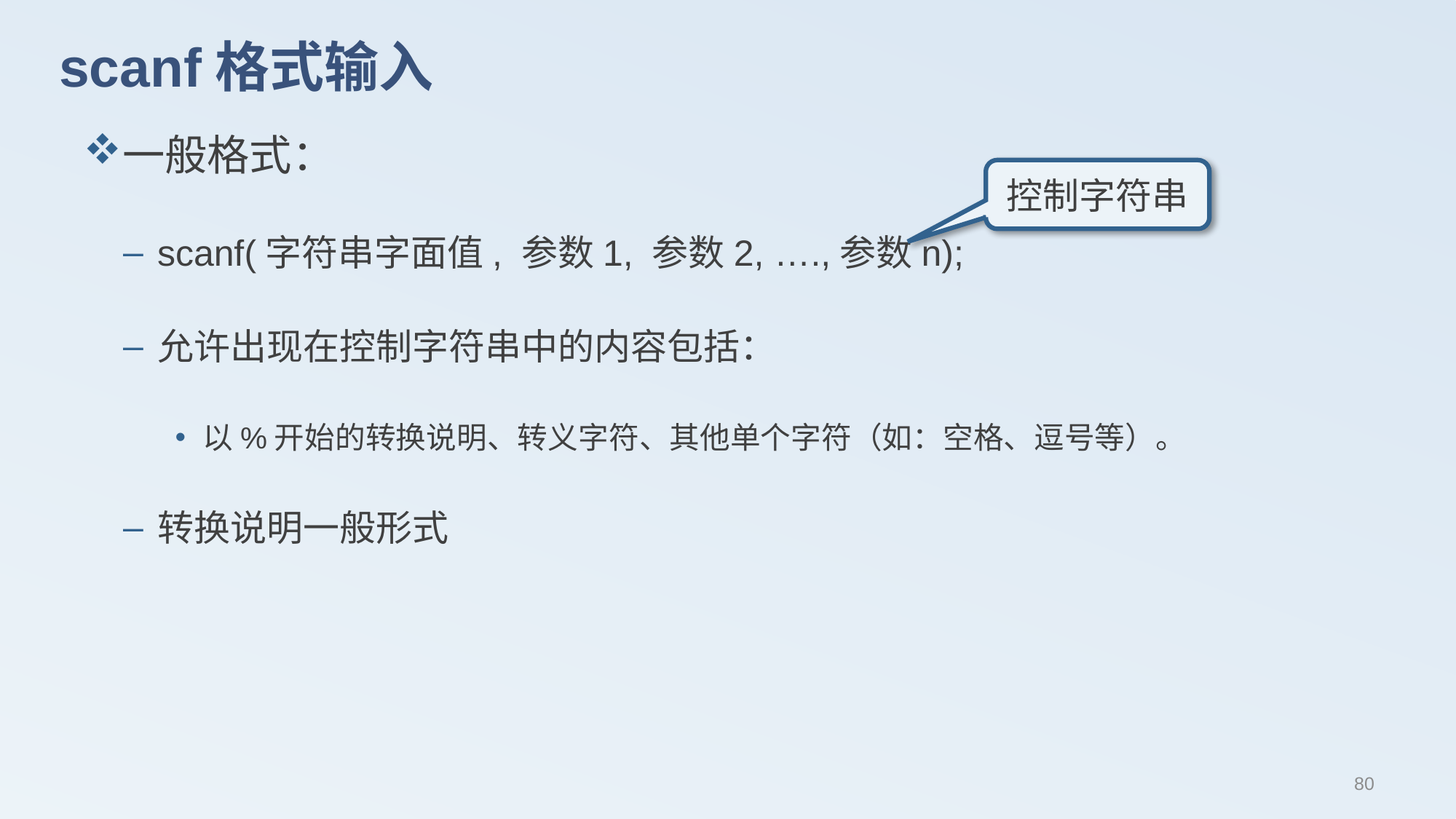

# scanf格式输入
一般格式：
scanf(字符串字面值, 参数1, 参数2, ….,参数n);
允许出现在控制字符串中的内容包括：
以%开始的转换说明、转义字符、其他单个字符（如：空格、逗号等）。
转换说明一般形式
控制字符串